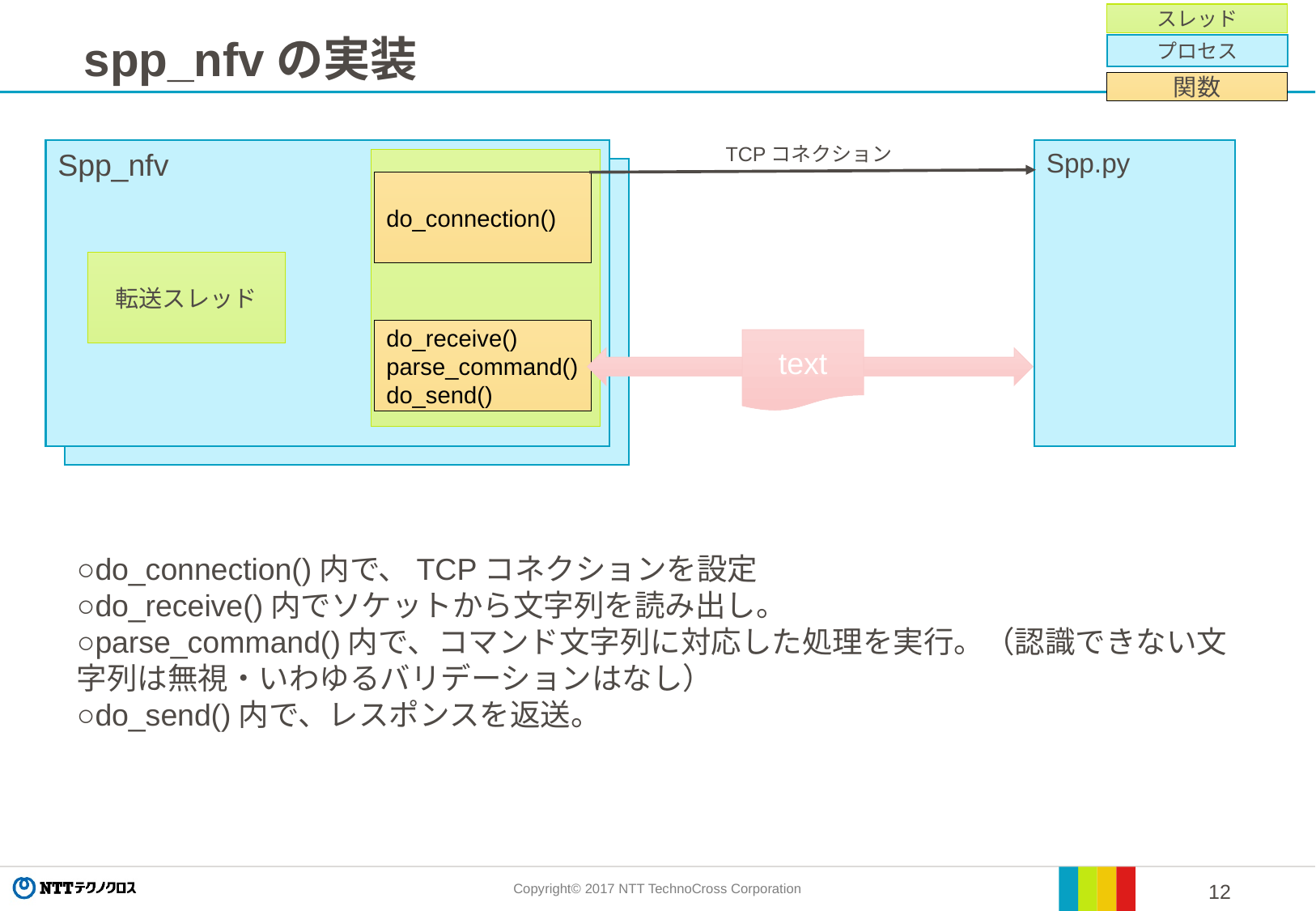

スレッド

# spp_nfvの実装
プロセス
関数
TCPコネクション
Spp_nfv
Spp.py

do_connection()
転送スレッド
do_receive()
parse_command()
do_send()
text

○do_connection()内で、TCPコネクションを設定
○do_receive()内でソケットから文字列を読み出し。
○parse_command()内で、コマンド文字列に対応した処理を実行。（認識できない文字列は無視・いわゆるバリデーションはなし）
○do_send()内で、レスポンスを返送。